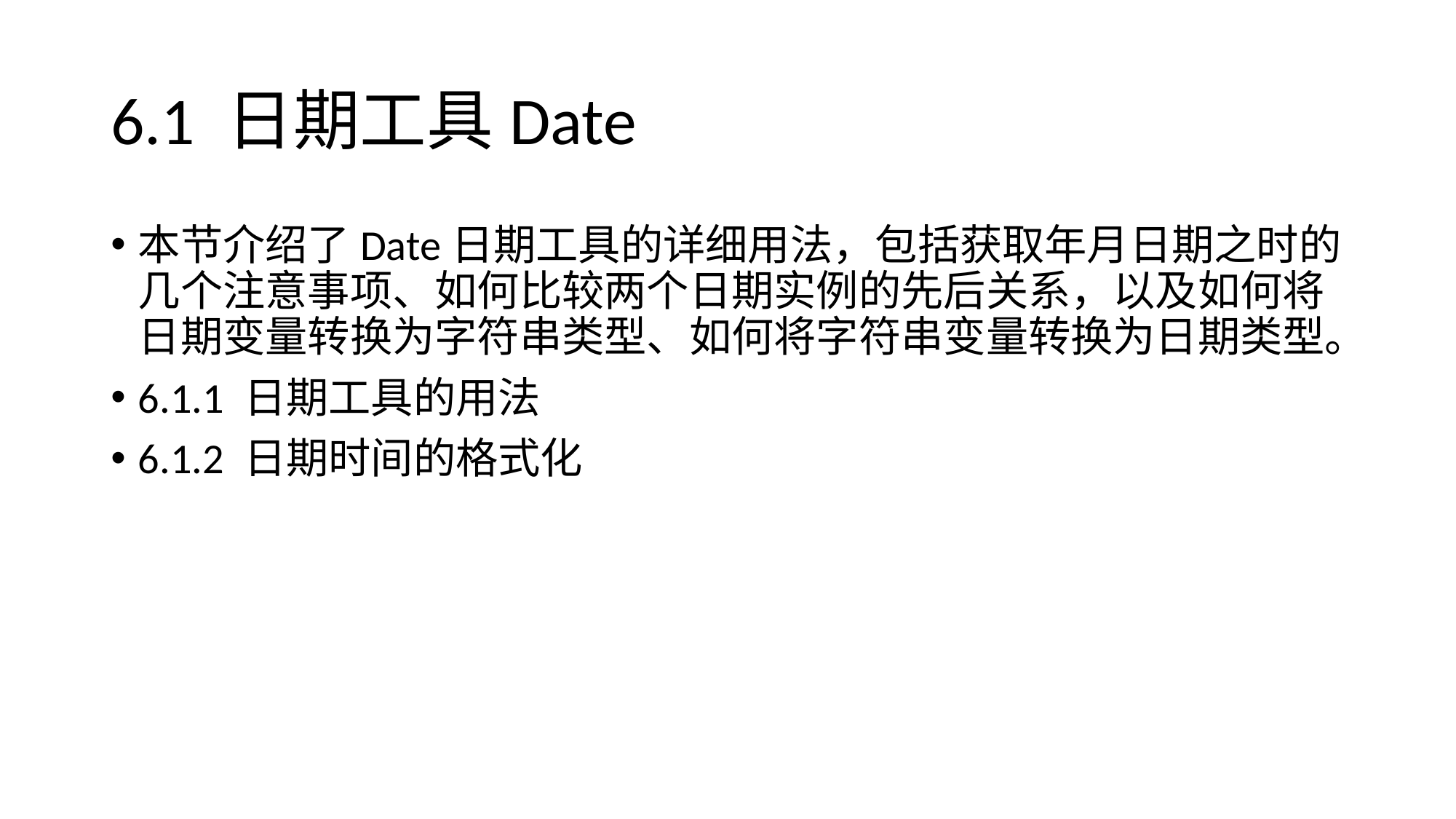

# 6.1 日期工具Date
本节介绍了Date日期工具的详细用法，包括获取年月日期之时的几个注意事项、如何比较两个日期实例的先后关系，以及如何将日期变量转换为字符串类型、如何将字符串变量转换为日期类型。
6.1.1 日期工具的用法
6.1.2 日期时间的格式化